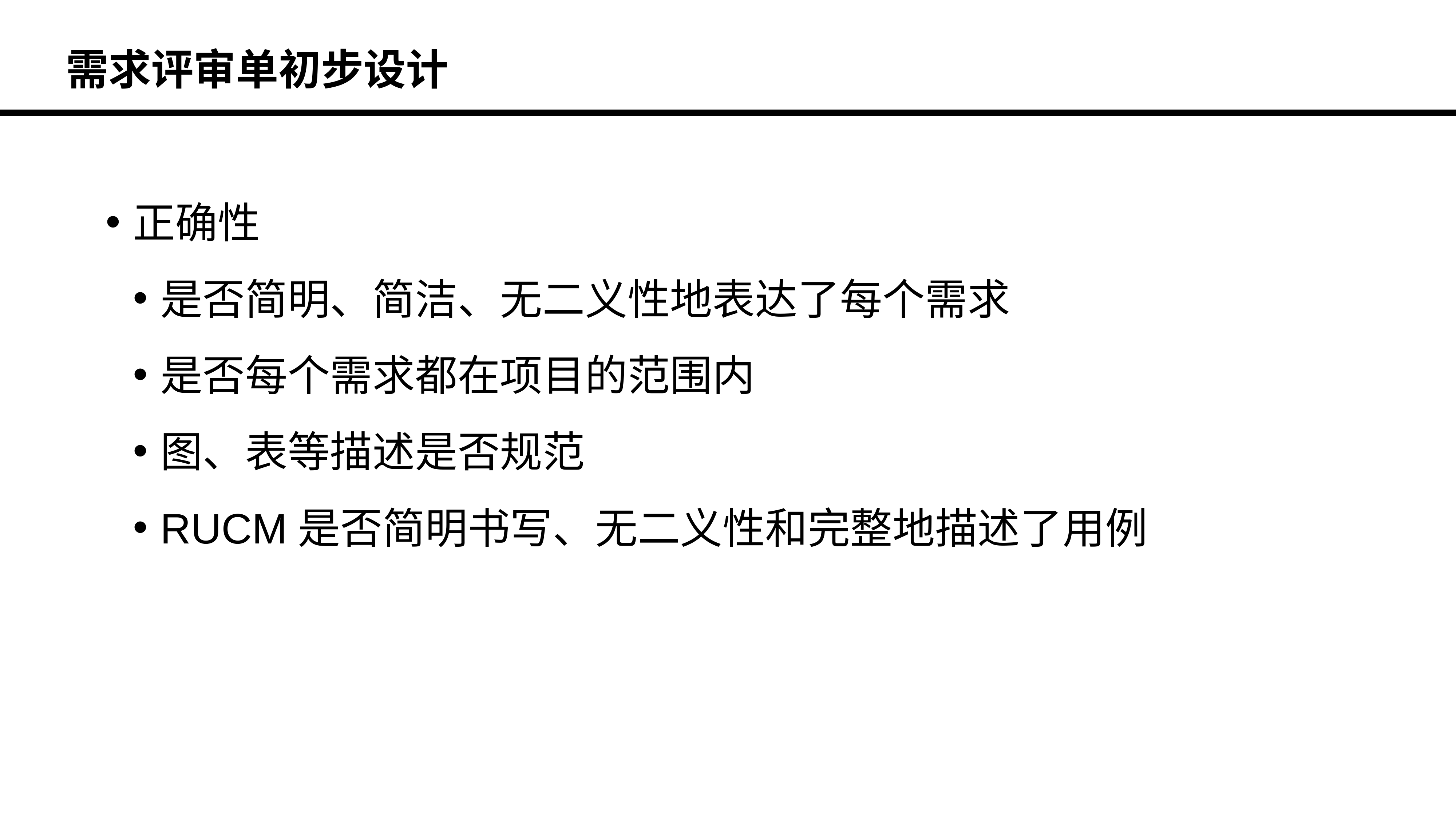

需求评审单初步设计

正确性
是否简明、简洁、无二义性地表达了每个需求
是否每个需求都在项目的范围内
图、表等描述是否规范
RUCM是否简明书写、无二义性和完整地描述了用例